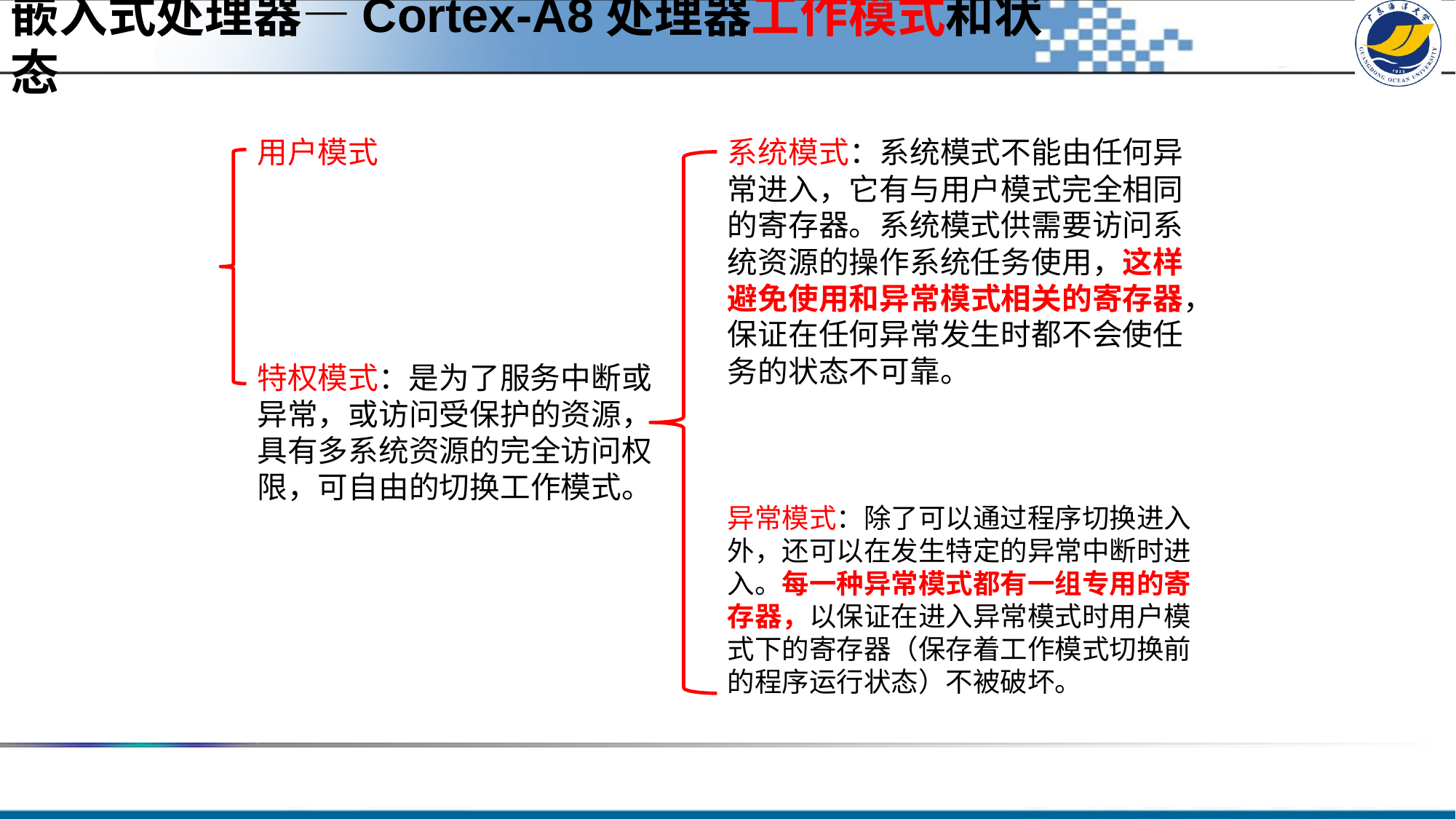

嵌入式处理器—Cortex-A8处理器工作模式和状态
系统模式：系统模式不能由任何异常进入，它有与用户模式完全相同的寄存器。系统模式供需要访问系统资源的操作系统任务使用，这样避免使用和异常模式相关的寄存器，保证在任何异常发生时都不会使任务的状态不可靠。
用户模式

特权模式：是为了服务中断或异常，或访问受保护的资源，具有多系统资源的完全访问权限，可自由的切换工作模式。
异常模式：除了可以通过程序切换进入外，还可以在发生特定的异常中断时进入。每一种异常模式都有一组专用的寄存器，以保证在进入异常模式时用户模式下的寄存器（保存着工作模式切换前的程序运行状态）不被破坏。
86